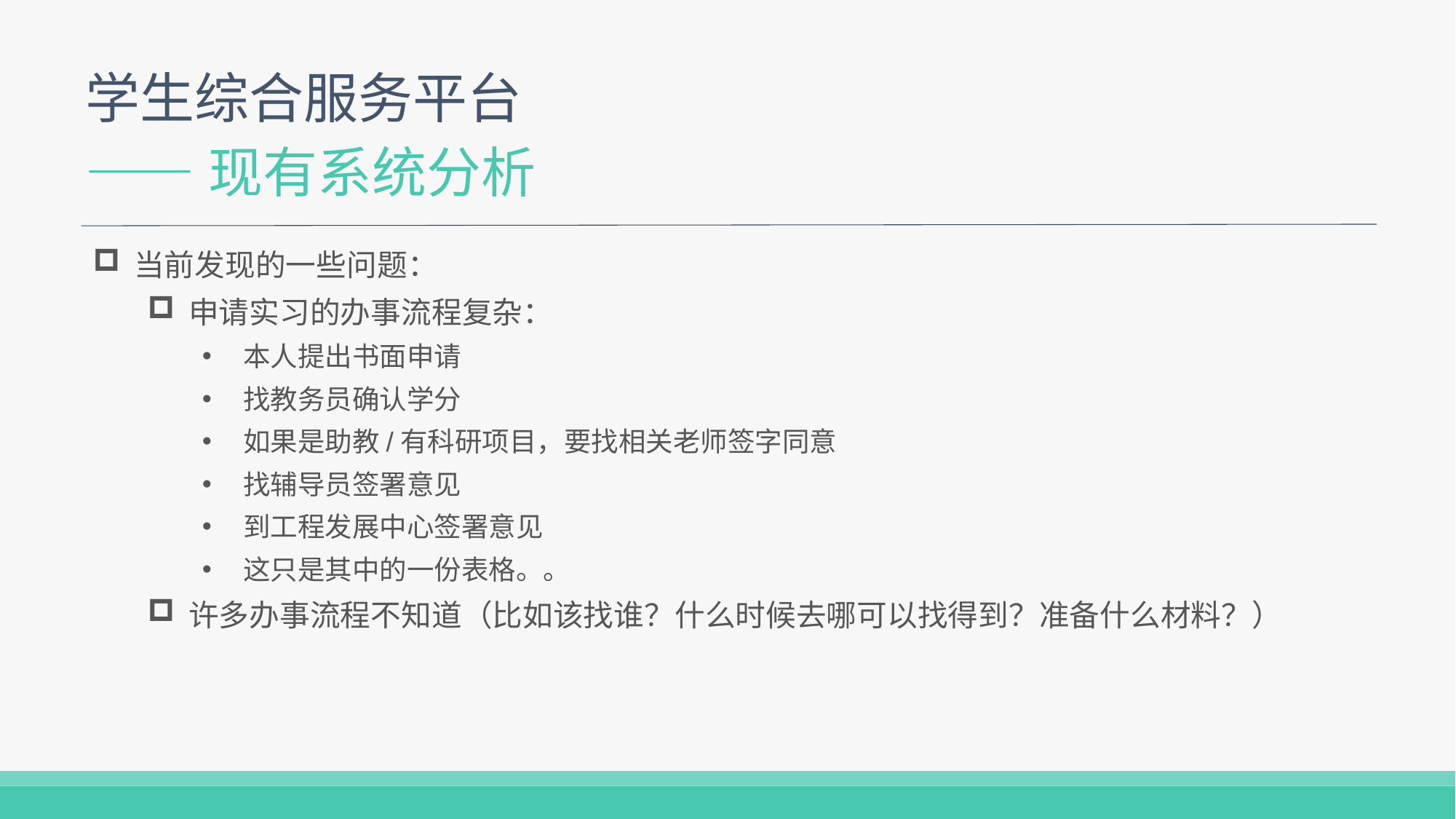

学生综合服务平台
——现有系统分析
当前发现的一些问题：
申请实习的办事流程复杂：
本人提出书面申请
找教务员确认学分
如果是助教/有科研项目，要找相关老师签字同意
找辅导员签署意见
到工程发展中心签署意见
这只是其中的一份表格。。
许多办事流程不知道（比如该找谁？什么时候去哪可以找得到？准备什么材料？）